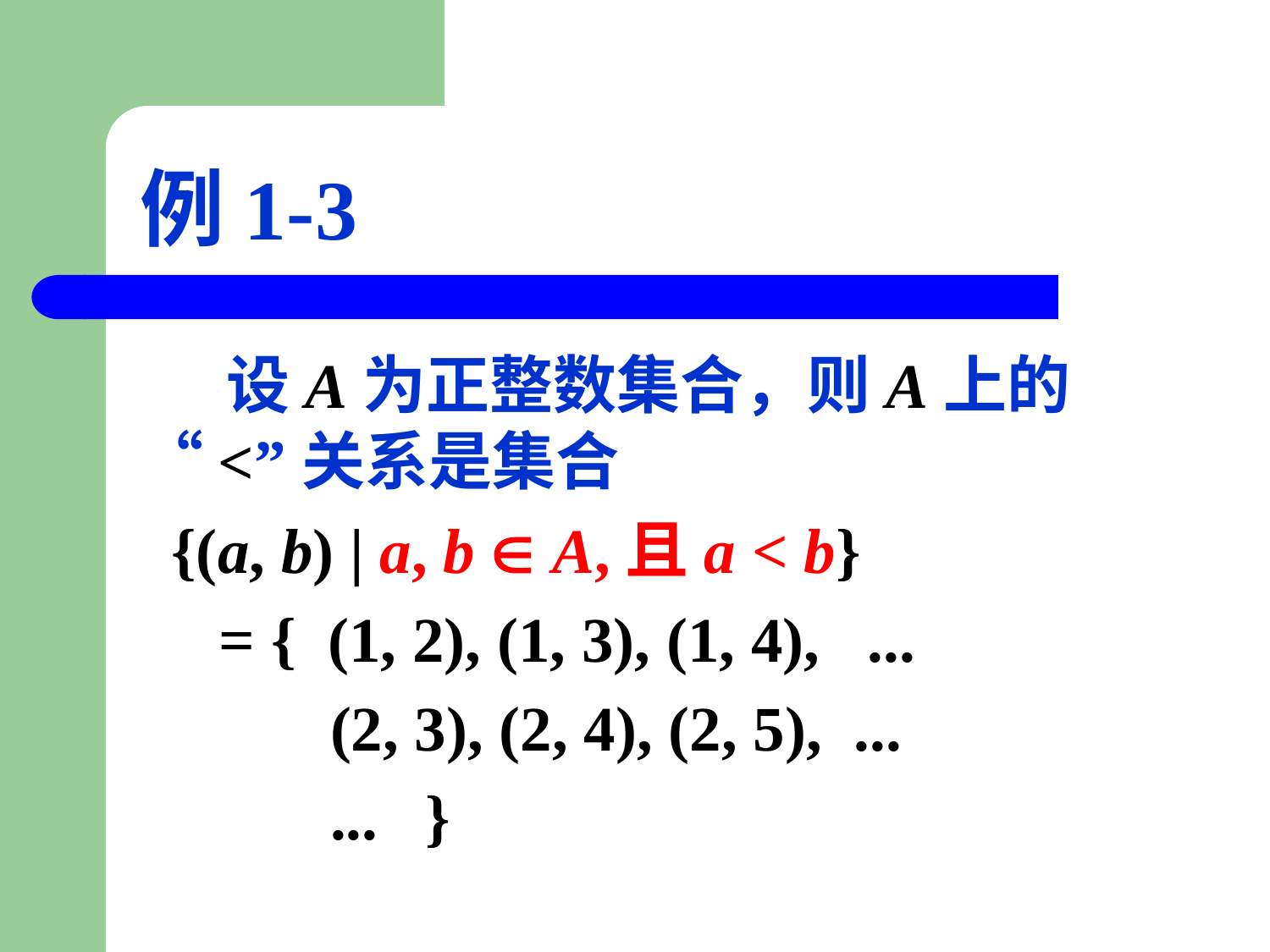

# 例1-3
     设A为正整数集合，则A上的“<”关系是集合
  {(a, b) | a, b ∈ A,且a < b}
     = {  (1, 2), (1, 3), (1, 4),   ...
            (2, 3), (2, 4), (2, 5),  ...
            ...   }